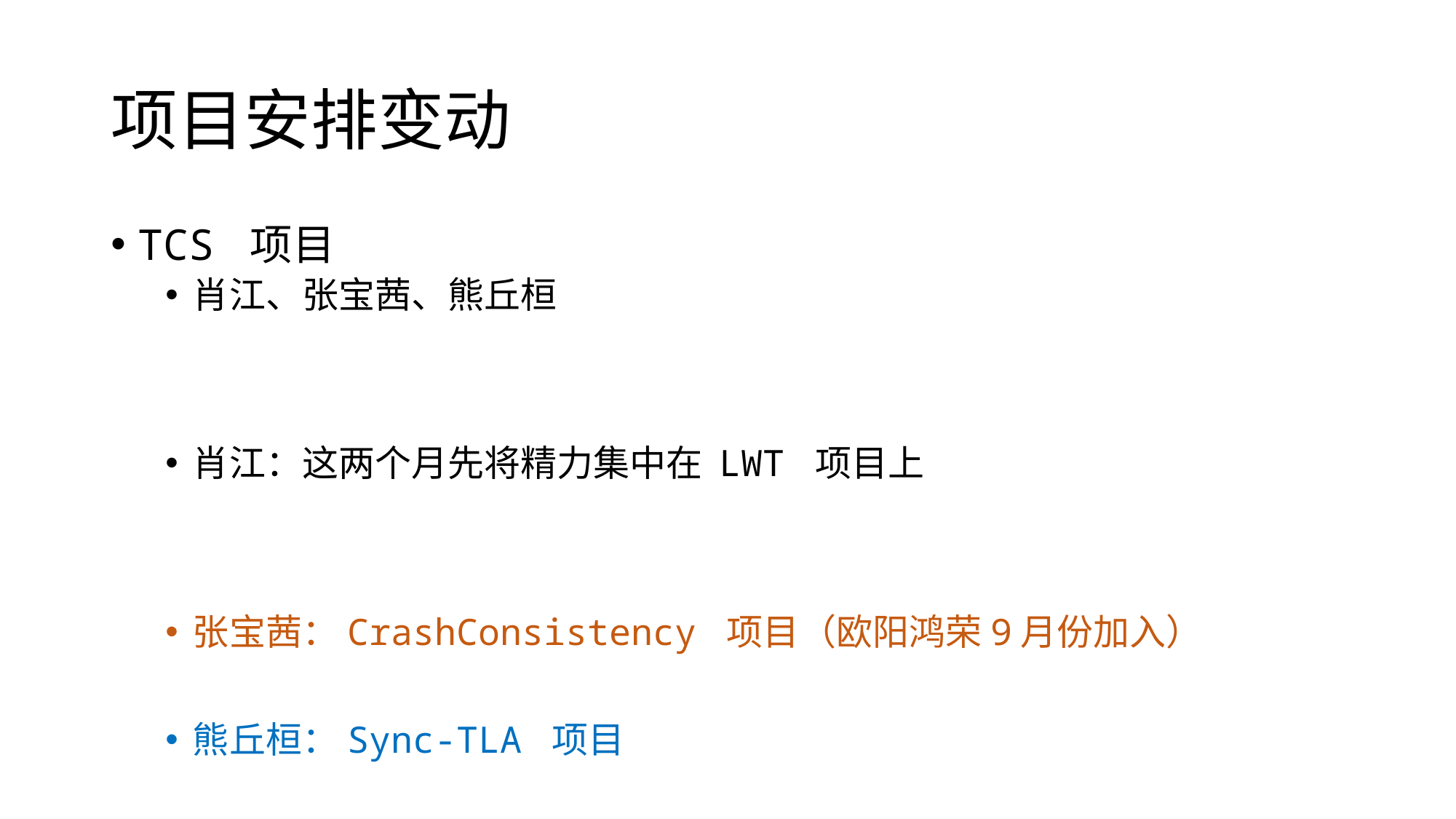

# 项目安排变动
TCS 项目
肖江、张宝茜、熊丘桓

肖江：这两个月先将精力集中在 LWT 项目上

张宝茜：CrashConsistency 项目（欧阳鸿荣9月份加入）

熊丘桓：Sync-TLA 项目